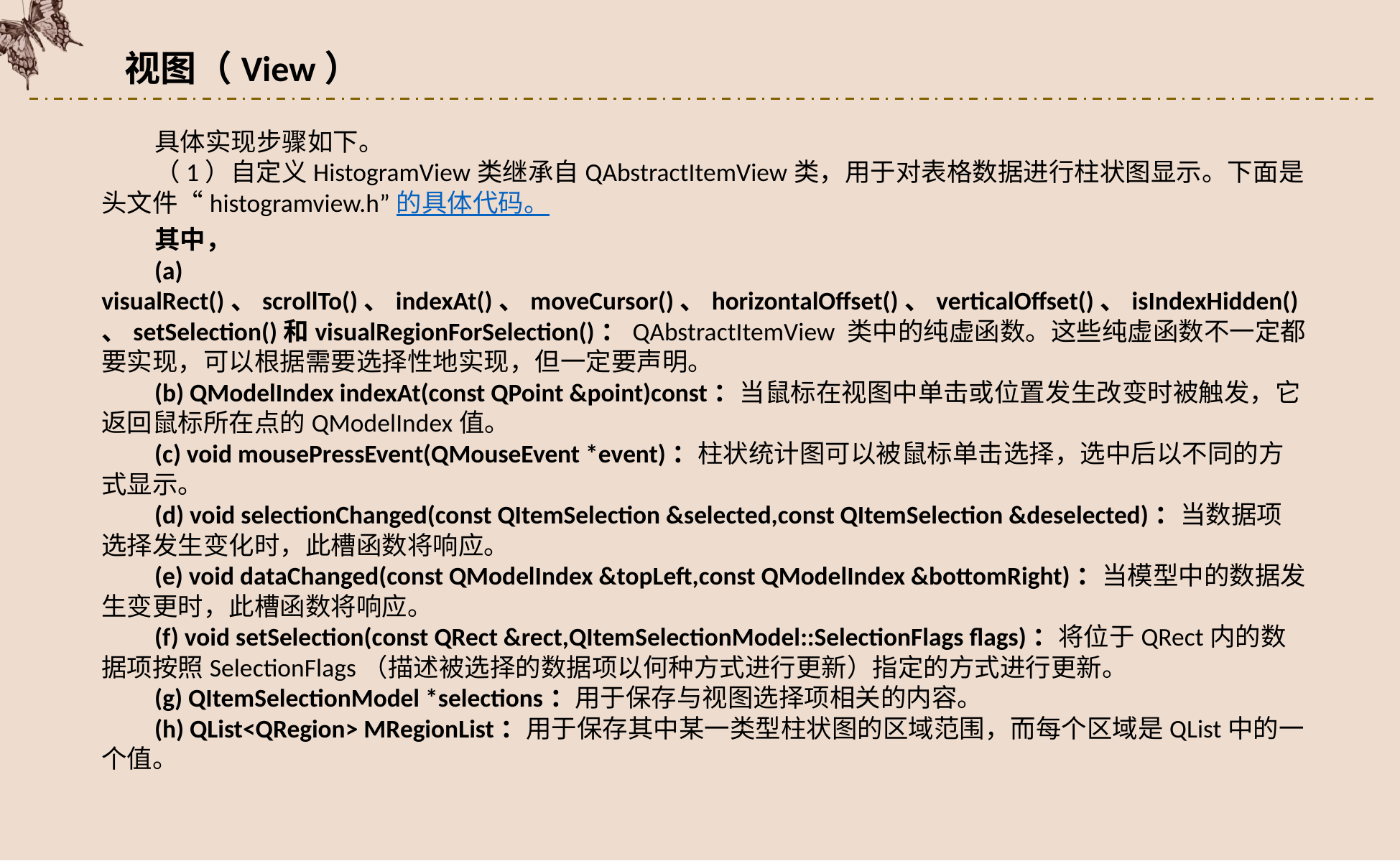

视图（View）
具体实现步骤如下。
（1）自定义HistogramView类继承自QAbstractItemView类，用于对表格数据进行柱状图显示。下面是头文件“histogramview.h”的具体代码。
其中，
(a) visualRect()、scrollTo()、indexAt()、moveCursor()、horizontalOffset()、verticalOffset()、isIndexHidden()、setSelection()和visualRegionForSelection()：QAbstractItemView 类中的纯虚函数。这些纯虚函数不一定都要实现，可以根据需要选择性地实现，但一定要声明。
(b) QModelIndex indexAt(const QPoint &point)const：当鼠标在视图中单击或位置发生改变时被触发，它返回鼠标所在点的QModelIndex值。
(c) void mousePressEvent(QMouseEvent *event)：柱状统计图可以被鼠标单击选择，选中后以不同的方式显示。
(d) void selectionChanged(const QItemSelection &selected,const QItemSelection &deselected)：当数据项选择发生变化时，此槽函数将响应。
(e) void dataChanged(const QModelIndex &topLeft,const QModelIndex &bottomRight)：当模型中的数据发生变更时，此槽函数将响应。
(f) void setSelection(const QRect &rect,QItemSelectionModel::SelectionFlags flags)：将位于QRect内的数据项按照SelectionFlags（描述被选择的数据项以何种方式进行更新）指定的方式进行更新。
(g) QItemSelectionModel *selections：用于保存与视图选择项相关的内容。
(h) QList<QRegion> MRegionList：用于保存其中某一类型柱状图的区域范围，而每个区域是QList中的一个值。